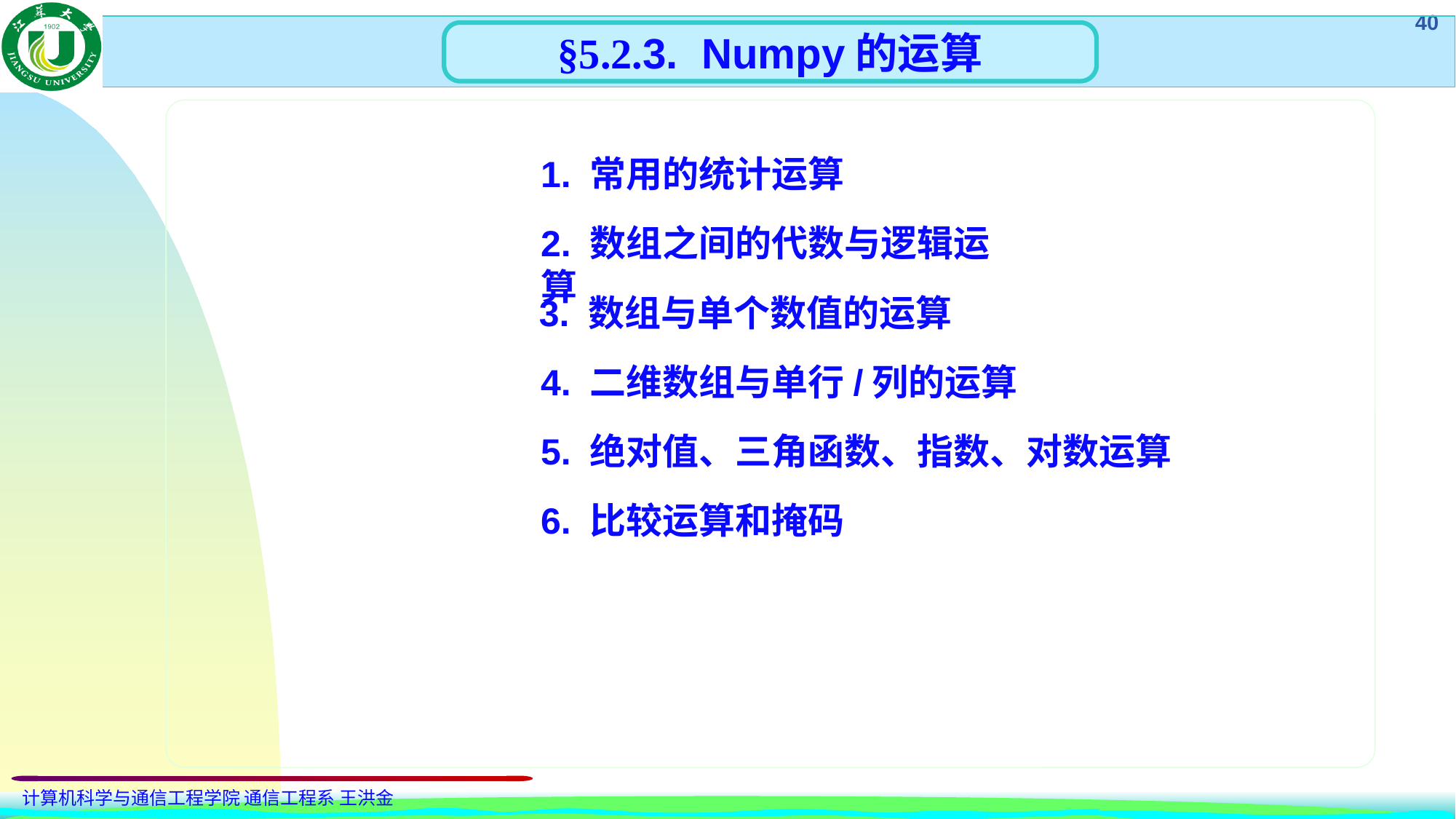

§5.2.3.  Numpy的运算
1. 常用的统计运算
2. 数组之间的代数与逻辑运算
3. 数组与单个数值的运算
4. 二维数组与单行/列的运算
5. 绝对值、三角函数、指数、对数运算
6. 比较运算和掩码